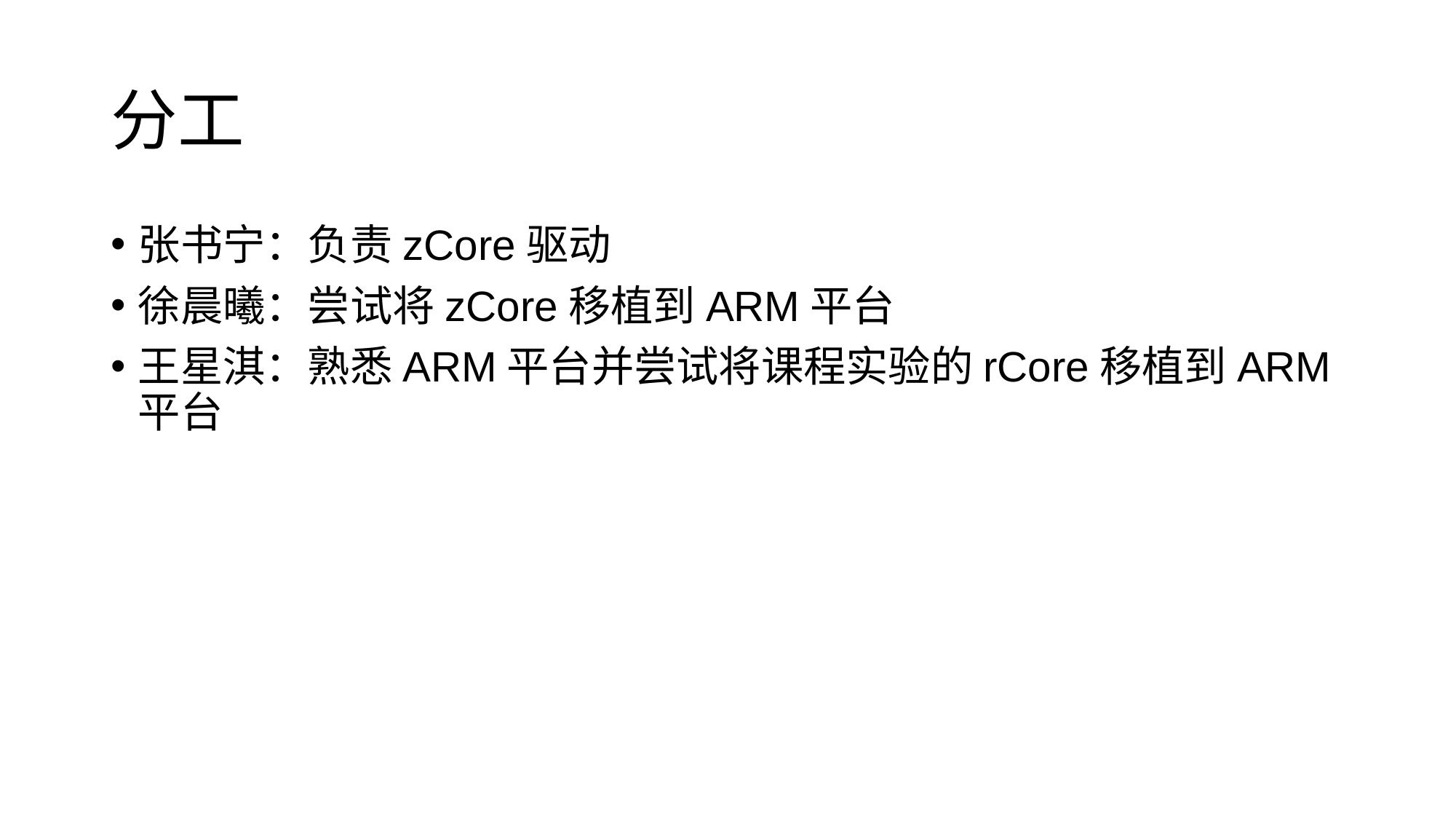

# 分工
张书宁：负责zCore驱动
徐晨曦：尝试将zCore移植到ARM平台
王星淇：熟悉ARM平台并尝试将课程实验的rCore移植到ARM平台